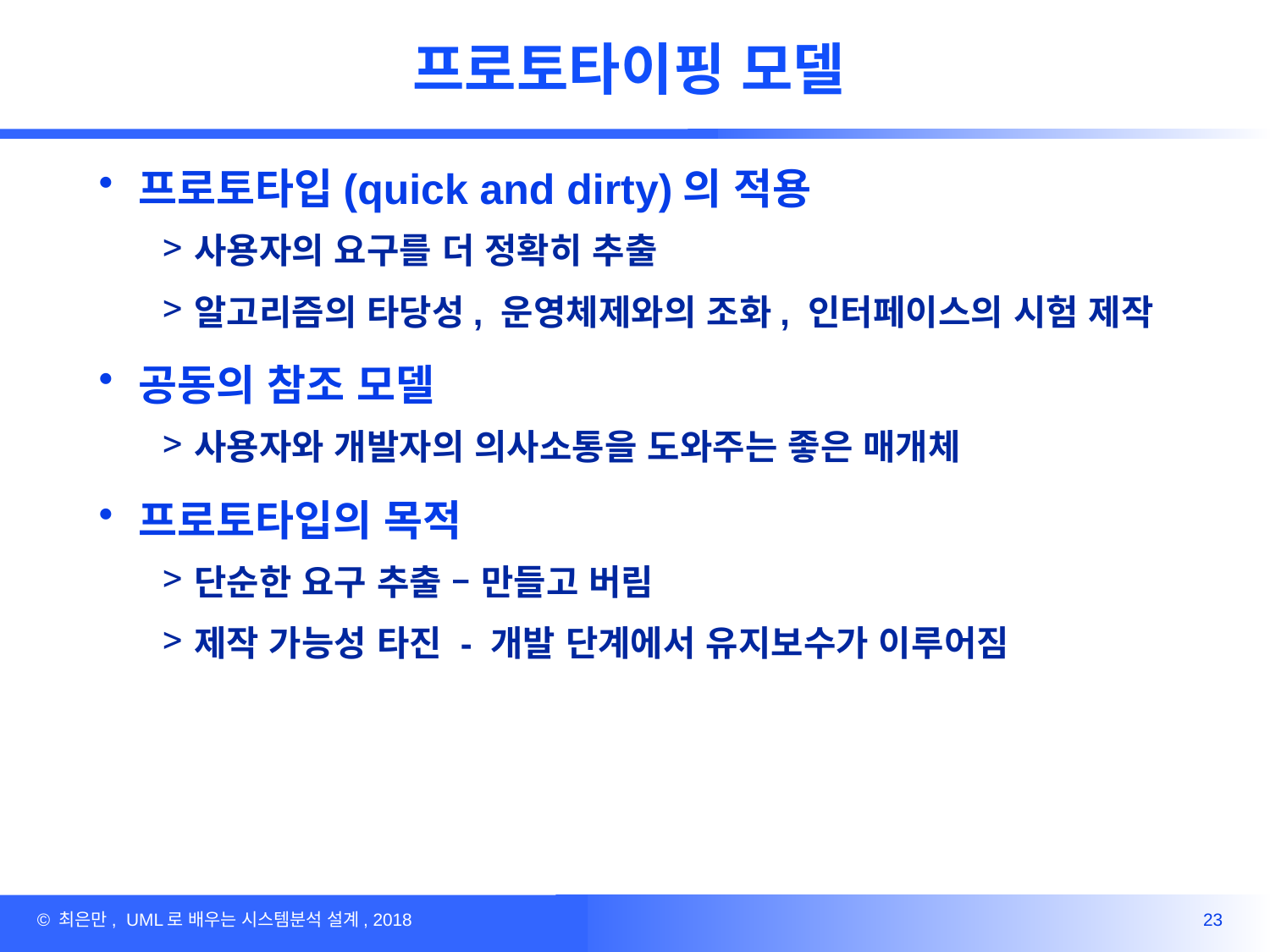

# 프로토타이핑 모델
프로토타입(quick and dirty)의 적용
사용자의 요구를 더 정확히 추출
알고리즘의 타당성, 운영체제와의 조화, 인터페이스의 시험 제작
공동의 참조 모델
사용자와 개발자의 의사소통을 도와주는 좋은 매개체
프로토타입의 목적
단순한 요구 추출 – 만들고 버림
제작 가능성 타진 - 개발 단계에서 유지보수가 이루어짐